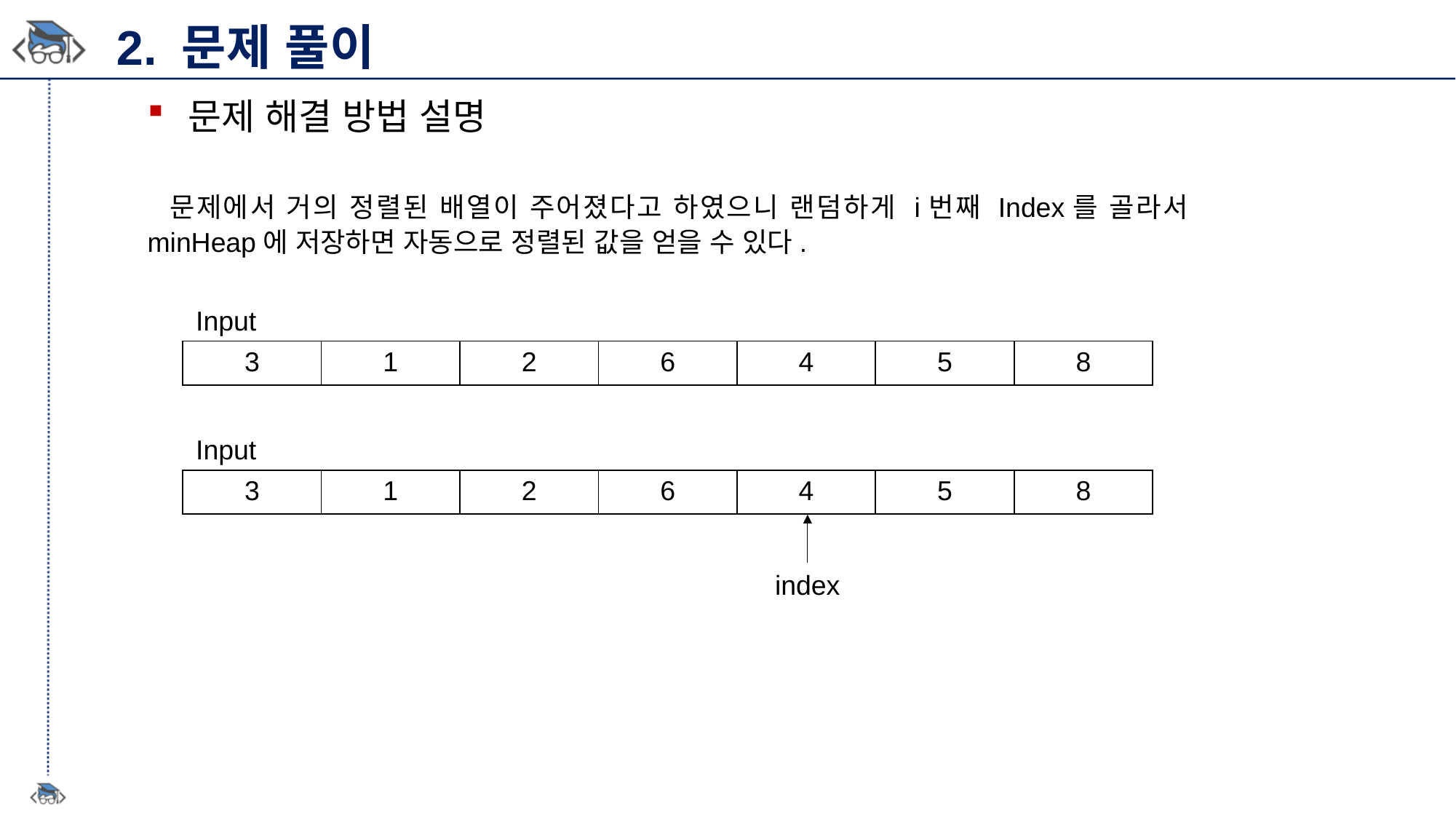

2. 문제 풀이
문제 해결 방법 설명

 문제에서 거의 정렬된 배열이 주어졌다고 하였으니 랜덤하게 i번째 Index를 골라서 minHeap에 저장하면 자동으로 정렬된 값을 얻을 수 있다.

Input
| 3 | 1 | 2 | 6 | 4 | 5 | 8 |
| --- | --- | --- | --- | --- | --- | --- |
Input
| 3 | 1 | 2 | 6 | 4 | 5 | 8 |
| --- | --- | --- | --- | --- | --- | --- |
index